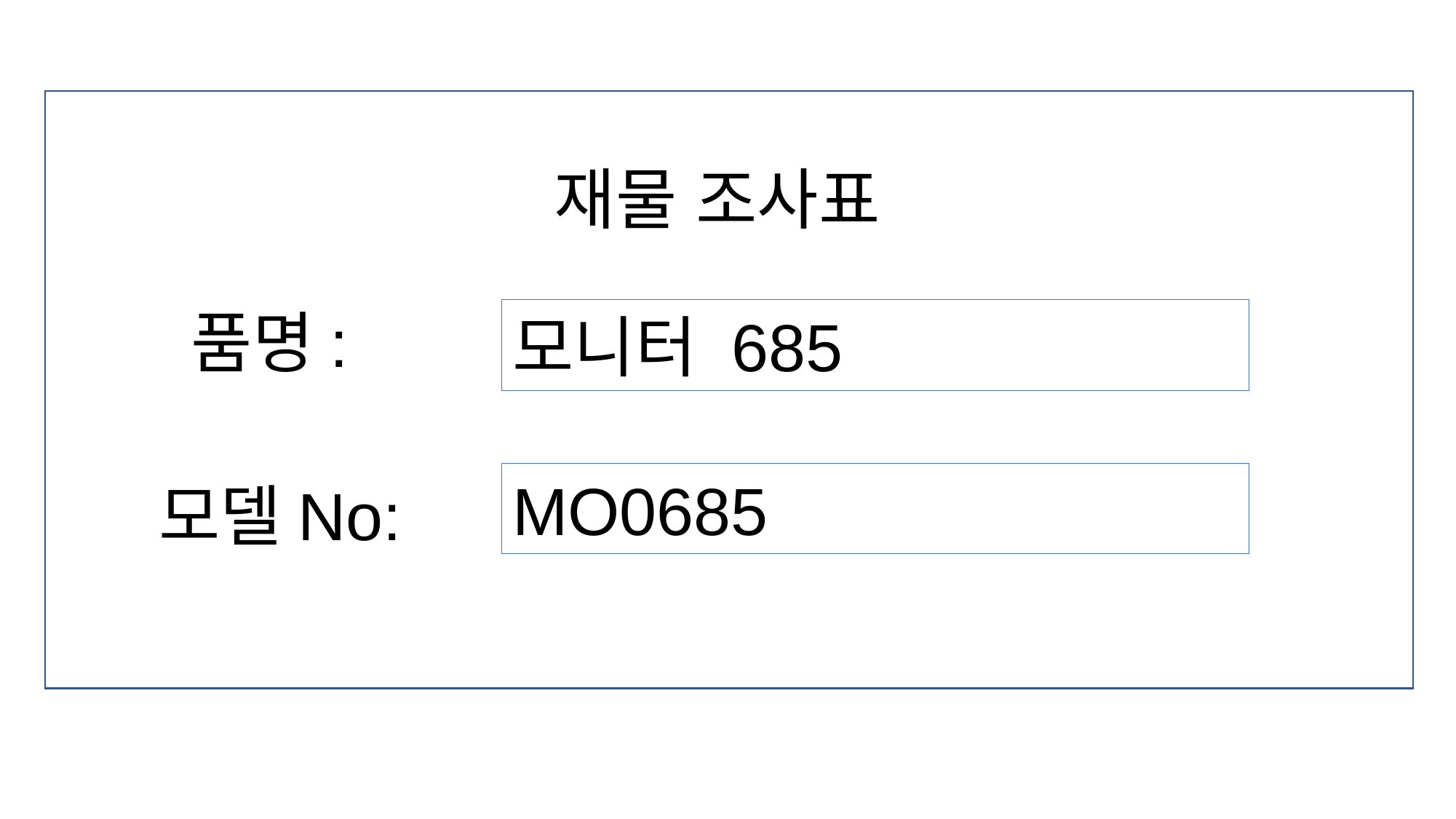

재물 조사표
품명:
모니터 685
MO0685
모델No: